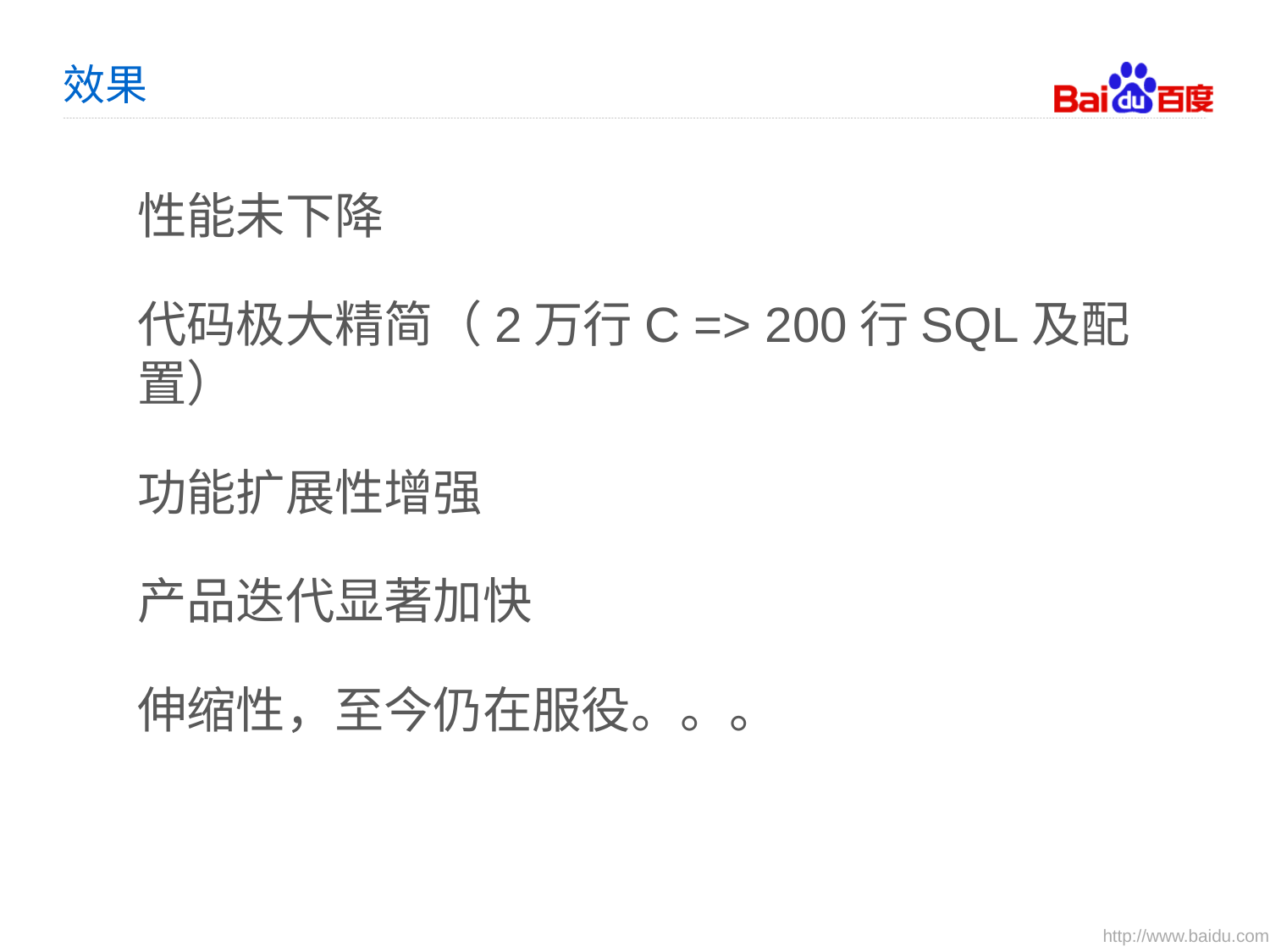

# 效果
性能未下降
代码极大精简（2万行C => 200行SQL及配置）
功能扩展性增强
产品迭代显著加快
伸缩性，至今仍在服役。。。